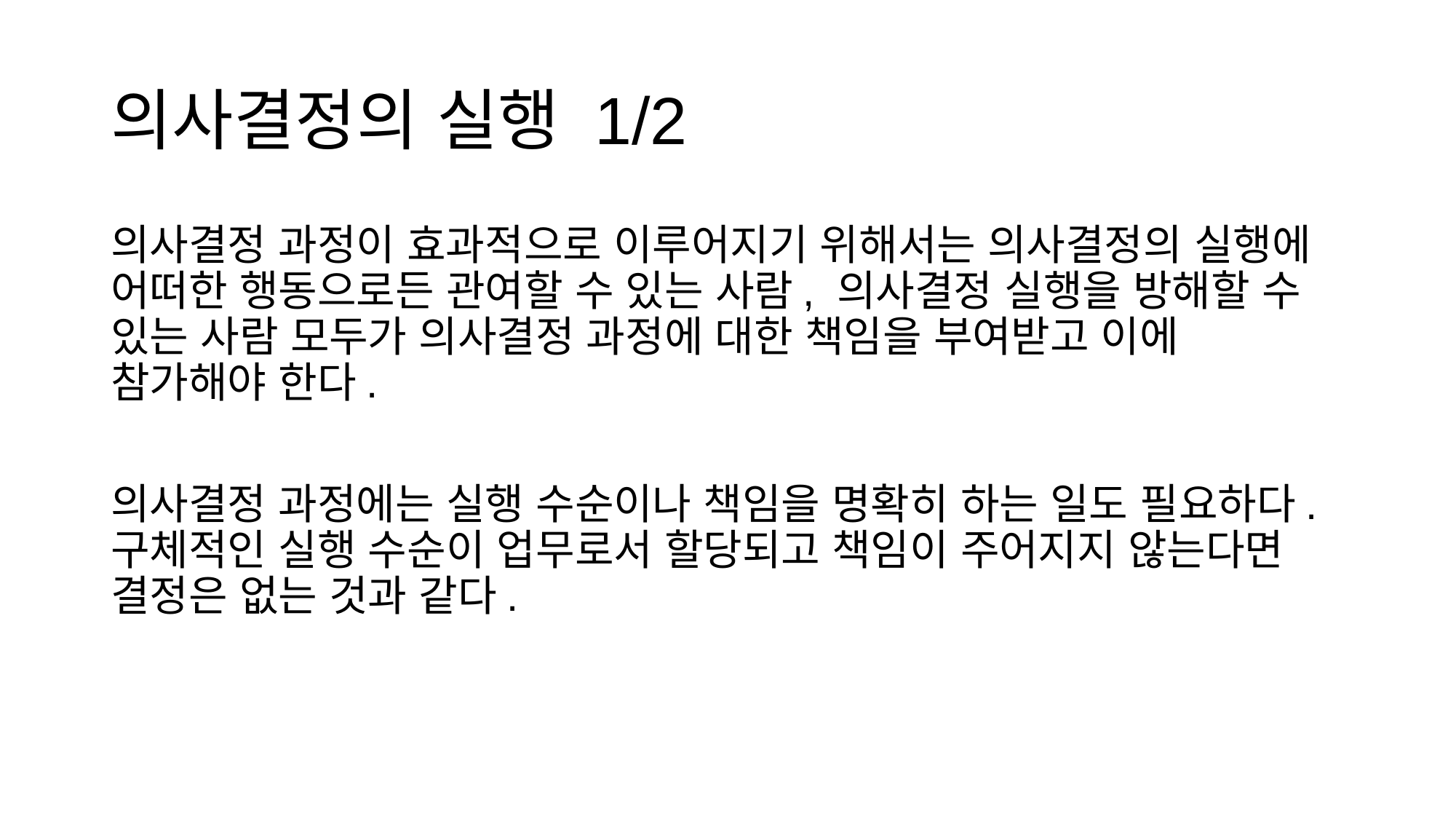

# 의사결정의 실행 1/2
의사결정 과정이 효과적으로 이루어지기 위해서는 의사결정의 실행에 어떠한 행동으로든 관여할 수 있는 사람, 의사결정 실행을 방해할 수 있는 사람 모두가 의사결정 과정에 대한 책임을 부여받고 이에 참가해야 한다.

의사결정 과정에는 실행 수순이나 책임을 명확히 하는 일도 필요하다. 구체적인 실행 수순이 업무로서 할당되고 책임이 주어지지 않는다면 결정은 없는 것과 같다.